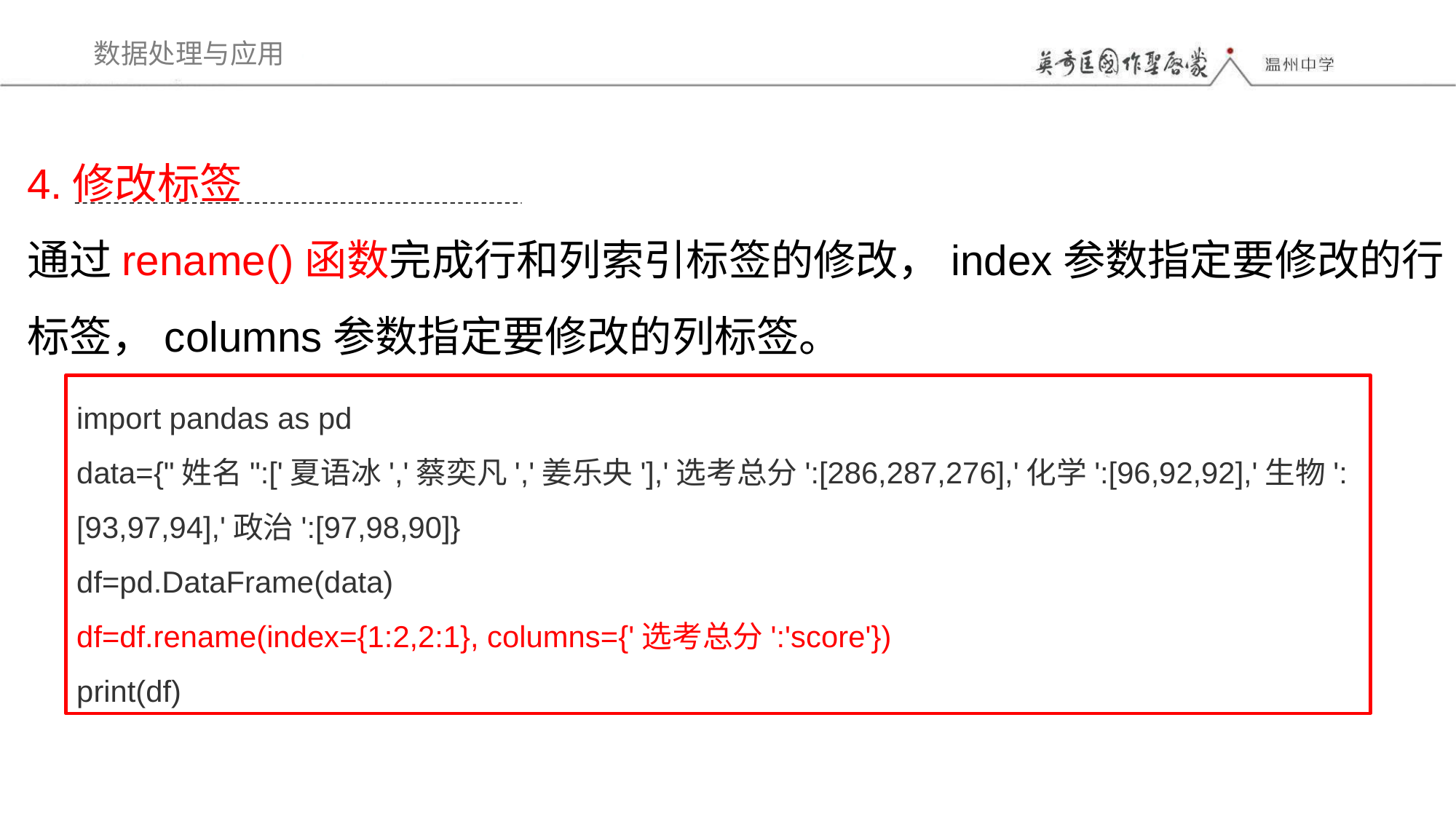

4.修改标签
通过rename()函数完成行和列索引标签的修改，index参数指定要修改的行标签，columns参数指定要修改的列标签。
import pandas as pd
data={"姓名":['夏语冰','蔡奕凡','姜乐央'],'选考总分':[286,287,276],'化学':[96,92,92],'生物':[93,97,94],'政治':[97,98,90]}
df=pd.DataFrame(data)
df=df.rename(index={1:2,2:1}, columns={'选考总分':'score'})
print(df)